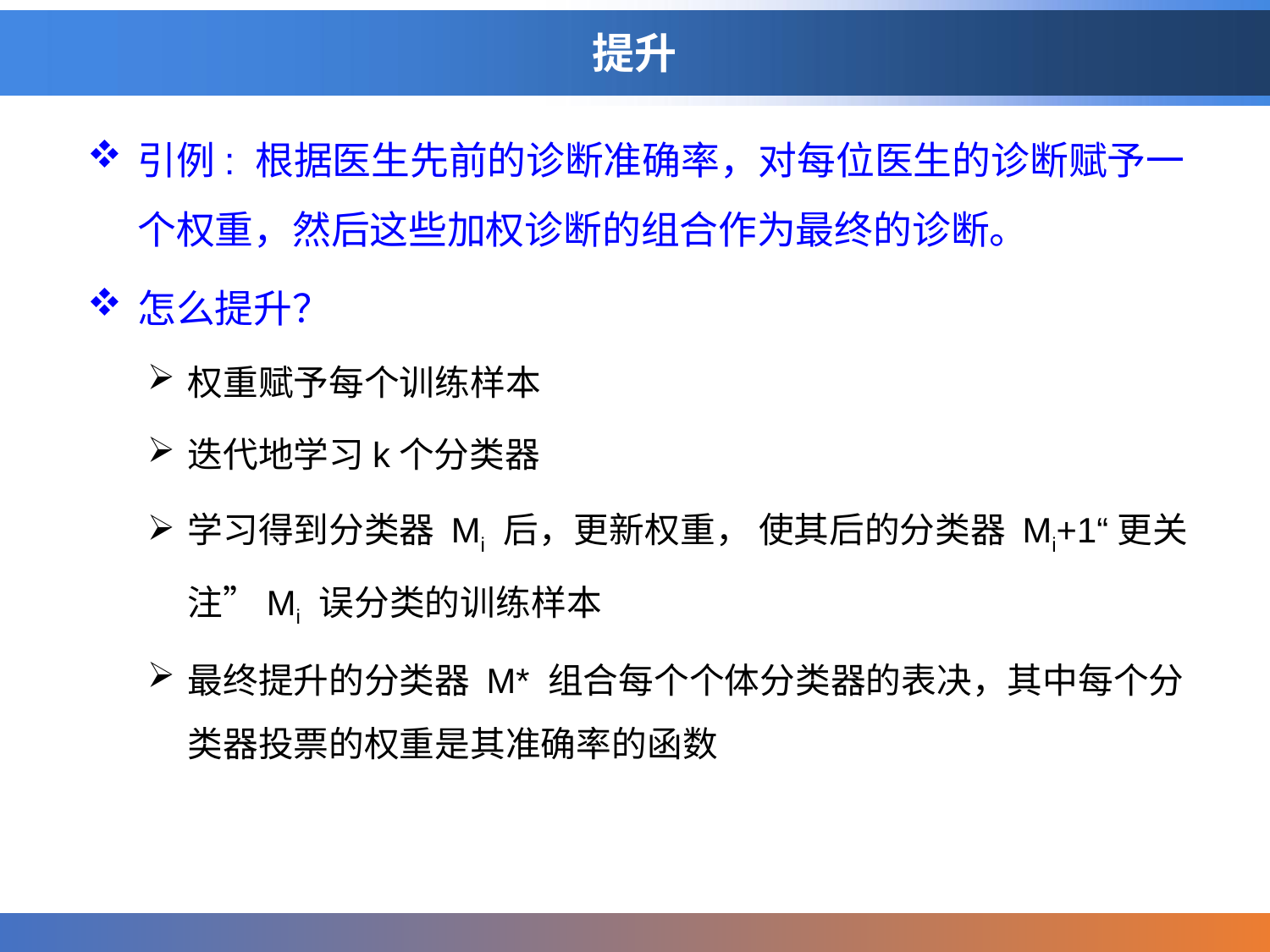

# 提升
引例: 根据医生先前的诊断准确率，对每位医生的诊断赋予一个权重，然后这些加权诊断的组合作为最终的诊断。
怎么提升？
权重赋予每个训练样本
迭代地学习k个分类器
学习得到分类器 Mi 后，更新权重， 使其后的分类器 Mi+1“更关注”Mi 误分类的训练样本
最终提升的分类器 M* 组合每个个体分类器的表决，其中每个分类器投票的权重是其准确率的函数